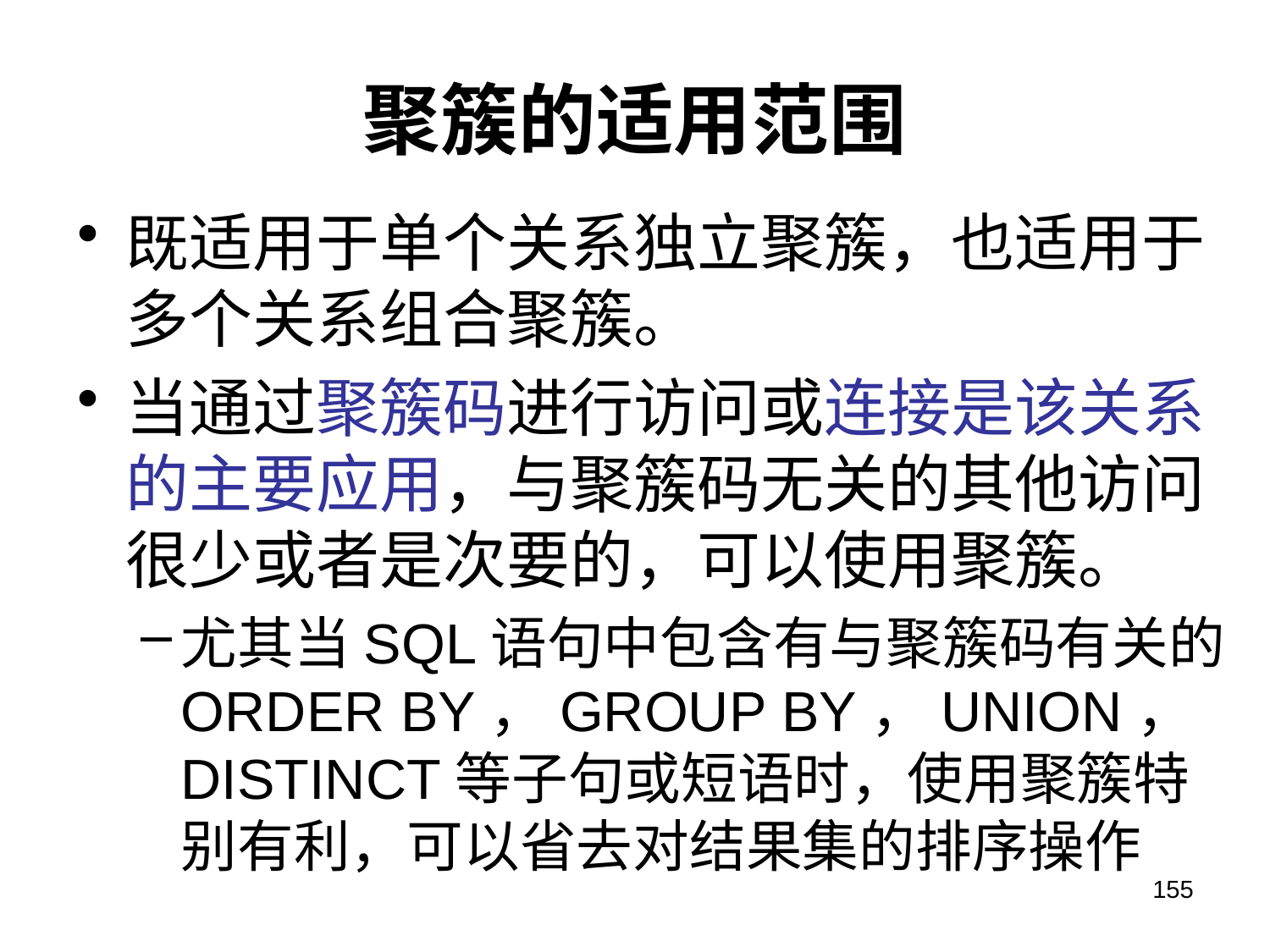

# 聚簇的适用范围
既适用于单个关系独立聚簇，也适用于多个关系组合聚簇。
当通过聚簇码进行访问或连接是该关系的主要应用，与聚簇码无关的其他访问很少或者是次要的，可以使用聚簇。
尤其当SQL语句中包含有与聚簇码有关的ORDER BY，GROUP BY，UNION，DISTINCT等子句或短语时，使用聚簇特别有利，可以省去对结果集的排序操作
155